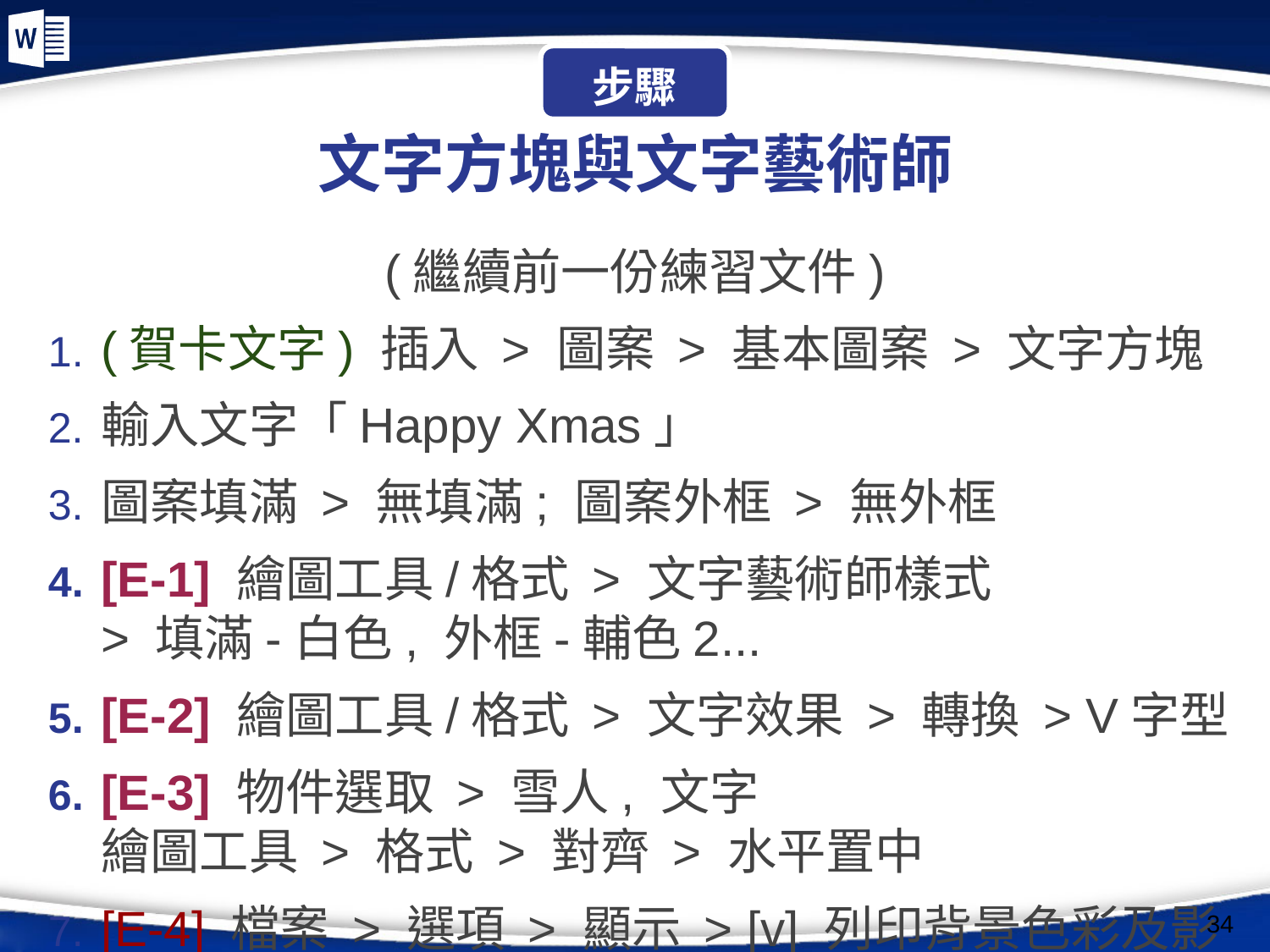

步驟
# 文字方塊與文字藝術師
(繼續前一份練習文件)
(賀卡文字) 插入 > 圖案 > 基本圖案 > 文字方塊
輸入文字「Happy Xmas」
圖案填滿 > 無填滿; 圖案外框 > 無外框
[E-1] 繪圖工具/格式 > 文字藝術師樣式
> 填滿-白色, 外框-輔色2...
[E-2] 繪圖工具/格式 > 文字效果 > 轉換 > V字型
[E-3] 物件選取 > 雪人, 文字
繪圖工具 > 格式 > 對齊 > 水平置中
[E-4] 檔案 > 選項 > 顯示 > [v] 列印背景色彩及影像
34